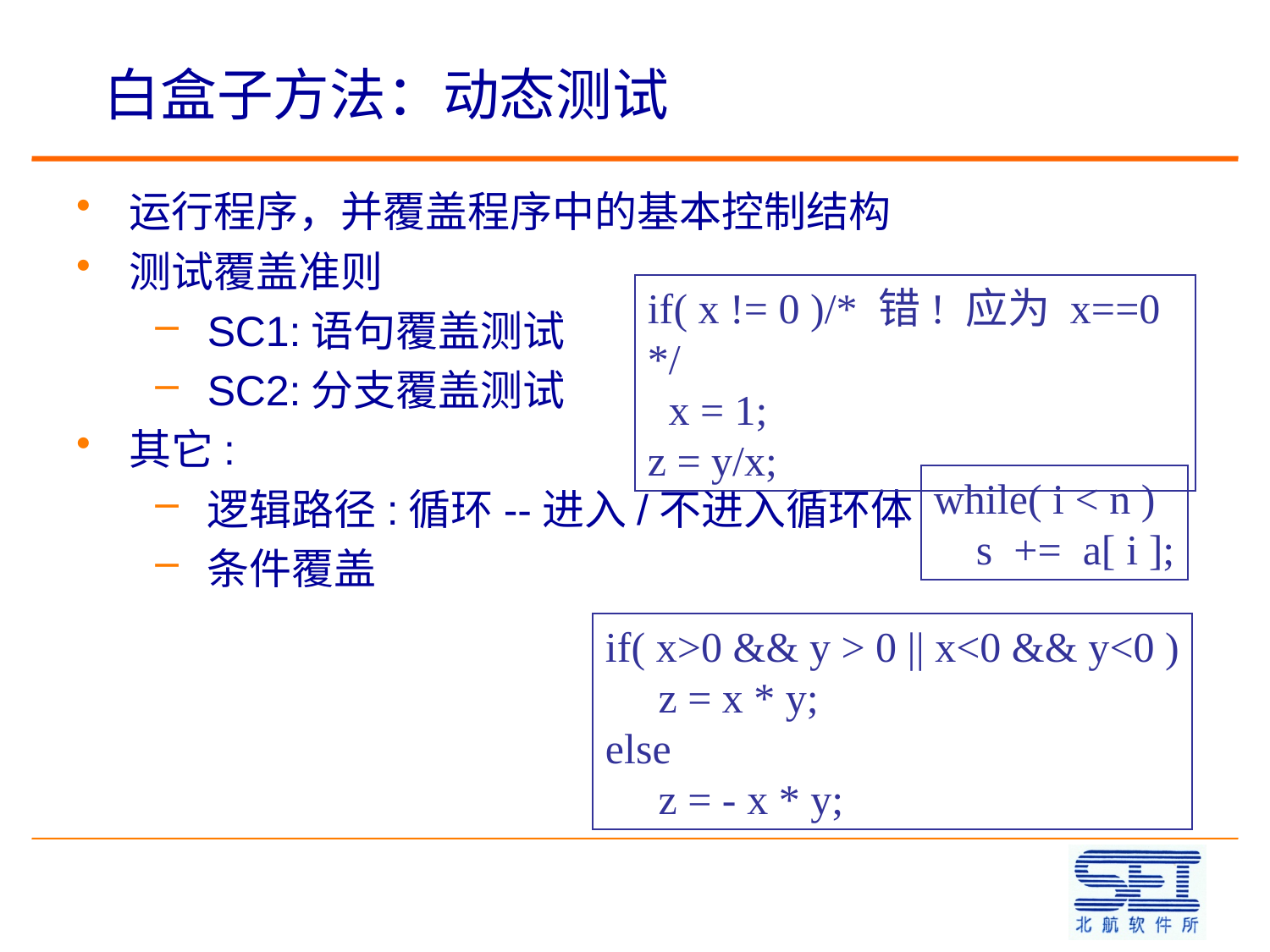

# 白盒子方法：动态测试
运行程序，并覆盖程序中的基本控制结构
测试覆盖准则
SC1:语句覆盖测试
SC2:分支覆盖测试
其它:
逻辑路径:循环--进入/不进入循环体
条件覆盖
if( x != 0 )/* 错! 应为 x==0 */
  x = 1;
z = y/x;
while( i < n )
    s  +=  a[ i ];
if( x>0 && y > 0 || x<0 && y<0 )
     z = x * y;
else
     z = - x * y;